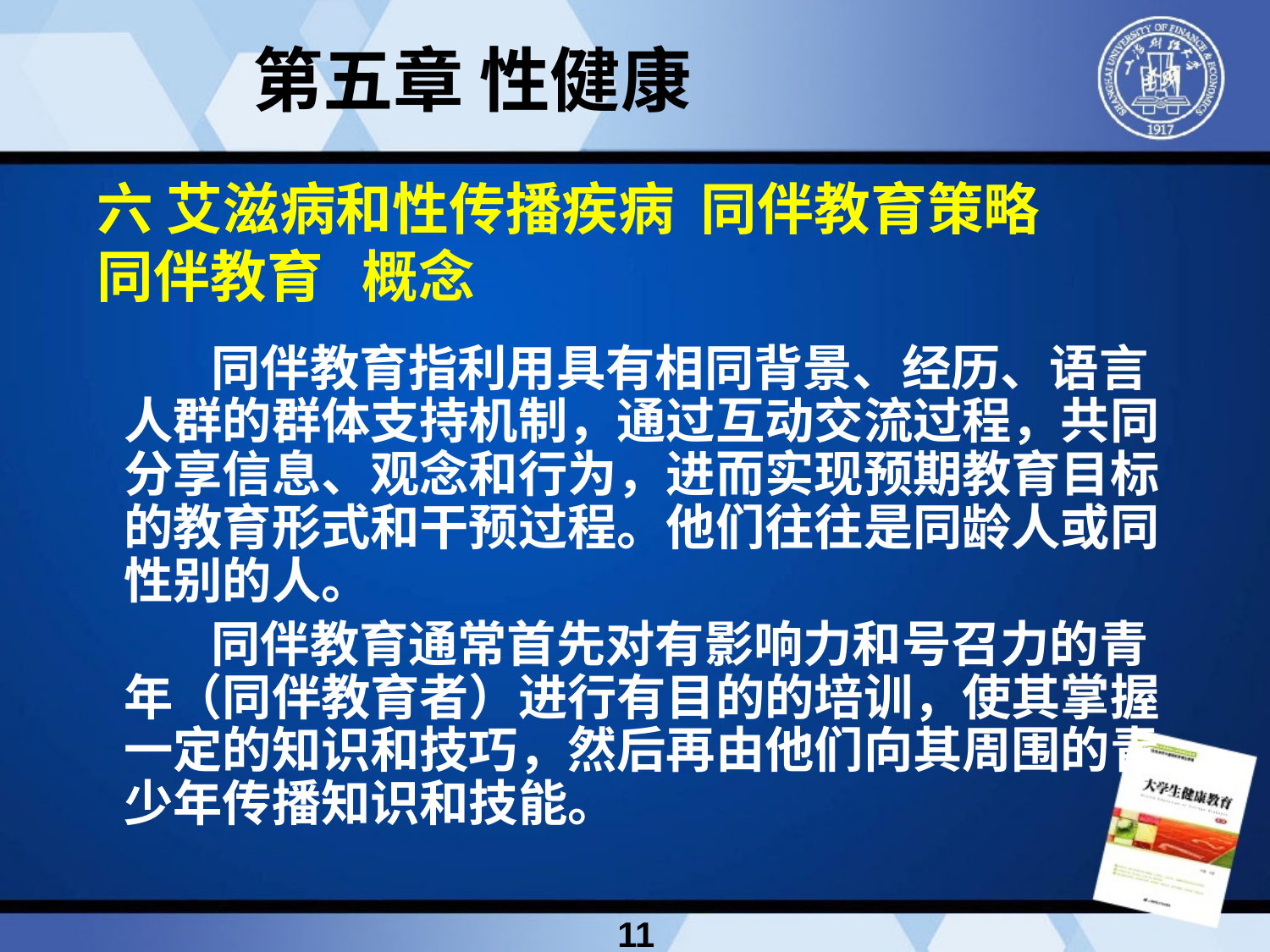

第五章 性健康
六 艾滋病和性传播疾病  同伴教育策略
同伴教育   概念
           同伴教育指利用具有相同背景、经历、语言人群的群体支持机制，通过互动交流过程，共同分享信息、观念和行为，进而实现预期教育目标的教育形式和干预过程。他们往往是同龄人或同性别的人。
           同伴教育通常首先对有影响力和号召力的青年（同伴教育者）进行有目的的培训，使其掌握一定的知识和技巧，然后再由他们向其周围的青少年传播知识和技能。

11